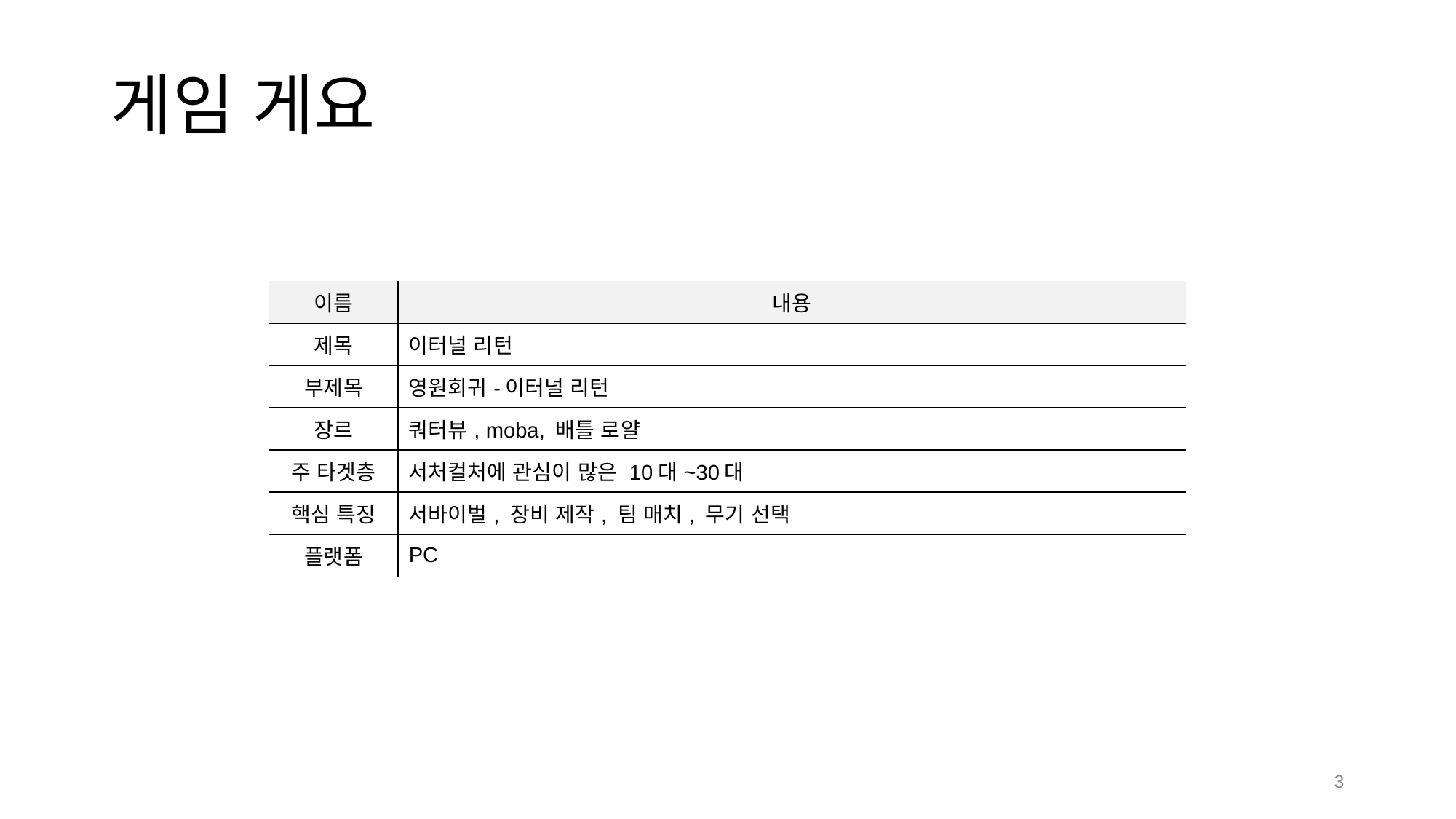

# 게임 게요
| 이름 | 내용 |
| --- | --- |
| 제목 | 이터널 리턴 |
| 부제목 | 영원회귀-이터널 리턴 |
| 장르 | 쿼터뷰, moba, 배틀 로얄 |
| 주 타겟층 | 서처컬처에 관심이 많은 10대~30대 |
| 핵심 특징 | 서바이벌, 장비 제작, 팀 매치, 무기 선택 |
| 플랫폼 | PC |
3